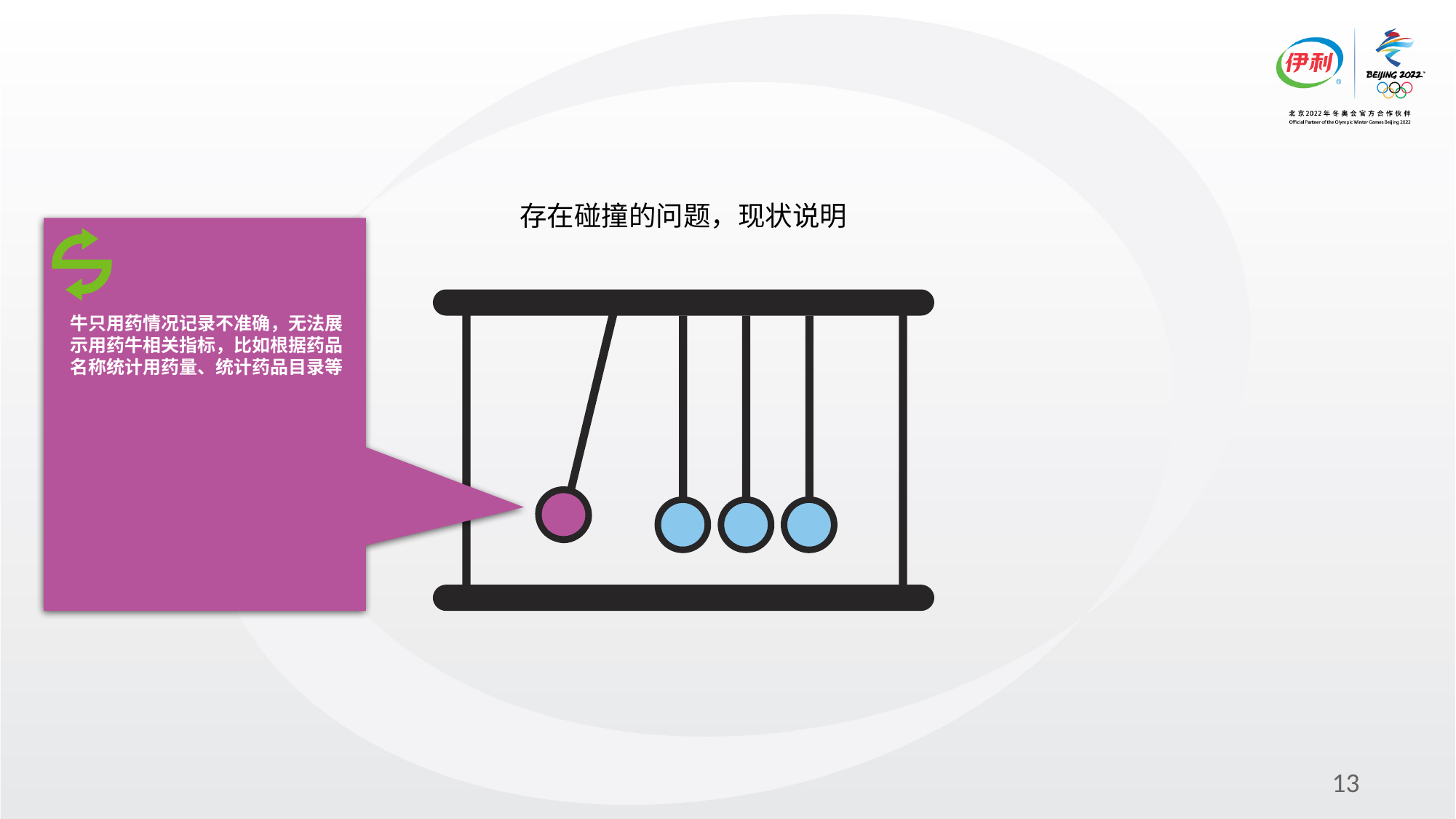

存在碰撞的问题，现状说明

牛只用药情况记录不准确，无法展示用药牛相关指标，比如根据药品名称统计用药量、统计药品目录等
13